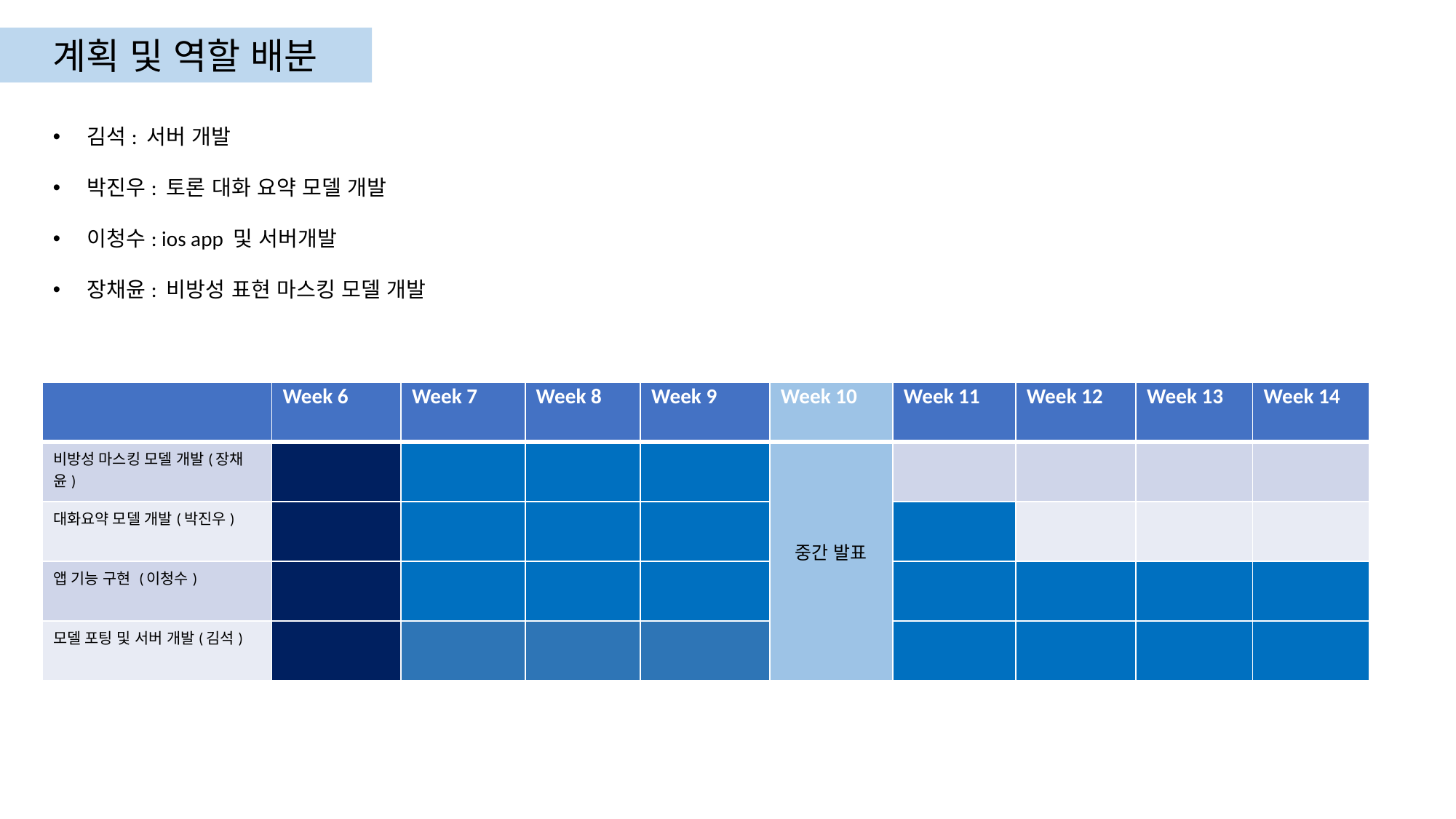

계획 및 역할 배분
김석: 서버 개발

박진우: 토론 대화 요약 모델 개발

이청수: ios app 및 서버개발

장채윤: 비방성 표현 마스킹 모델 개발
|  | Week 6 | Week 7 | Week 8 | Week 9 | Week 10 | Week 11 | Week 12 | Week 13 | Week 14 |
| --- | --- | --- | --- | --- | --- | --- | --- | --- | --- |
| 비방성 마스킹 모델 개발(장채윤) |  |  |  |  | 중간 발표 |  |  |  |  |
| 대화요약 모델 개발(박진우) |  |  |  |  |  |  |  |  |  |
| 앱 기능 구현 (이청수) |  |  |  |  |  |  |  |  |  |
| 모델 포팅 및 서버 개발(김석) |  |  |  |  |  |  |  |  |  |